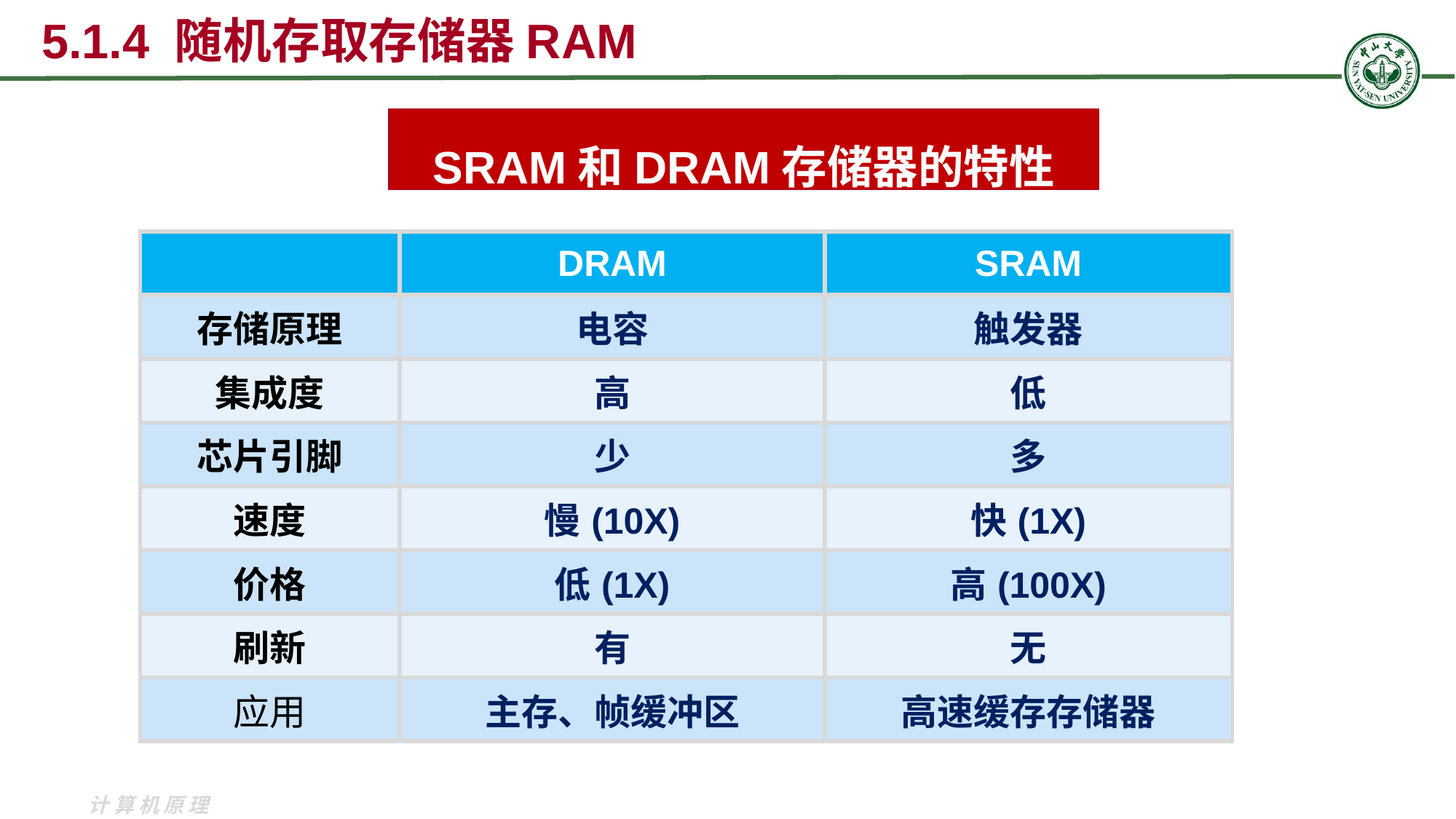

5.1.4 随机存取存储器RAM
SRAM和DRAM存储器的特性
|  | DRAM | SRAM |
| --- | --- | --- |
| 存储原理 | 电容 | 触发器 |
| 集成度 | 高 | 低 |
| 芯片引脚 | 少 | 多 |
| 速度 | 慢(10X) | 快(1X) |
| 价格 | 低(1X) | 高(100X) |
| 刷新 | 有 | 无 |
| 应用 | 主存、帧缓冲区 | 高速缓存存储器 |